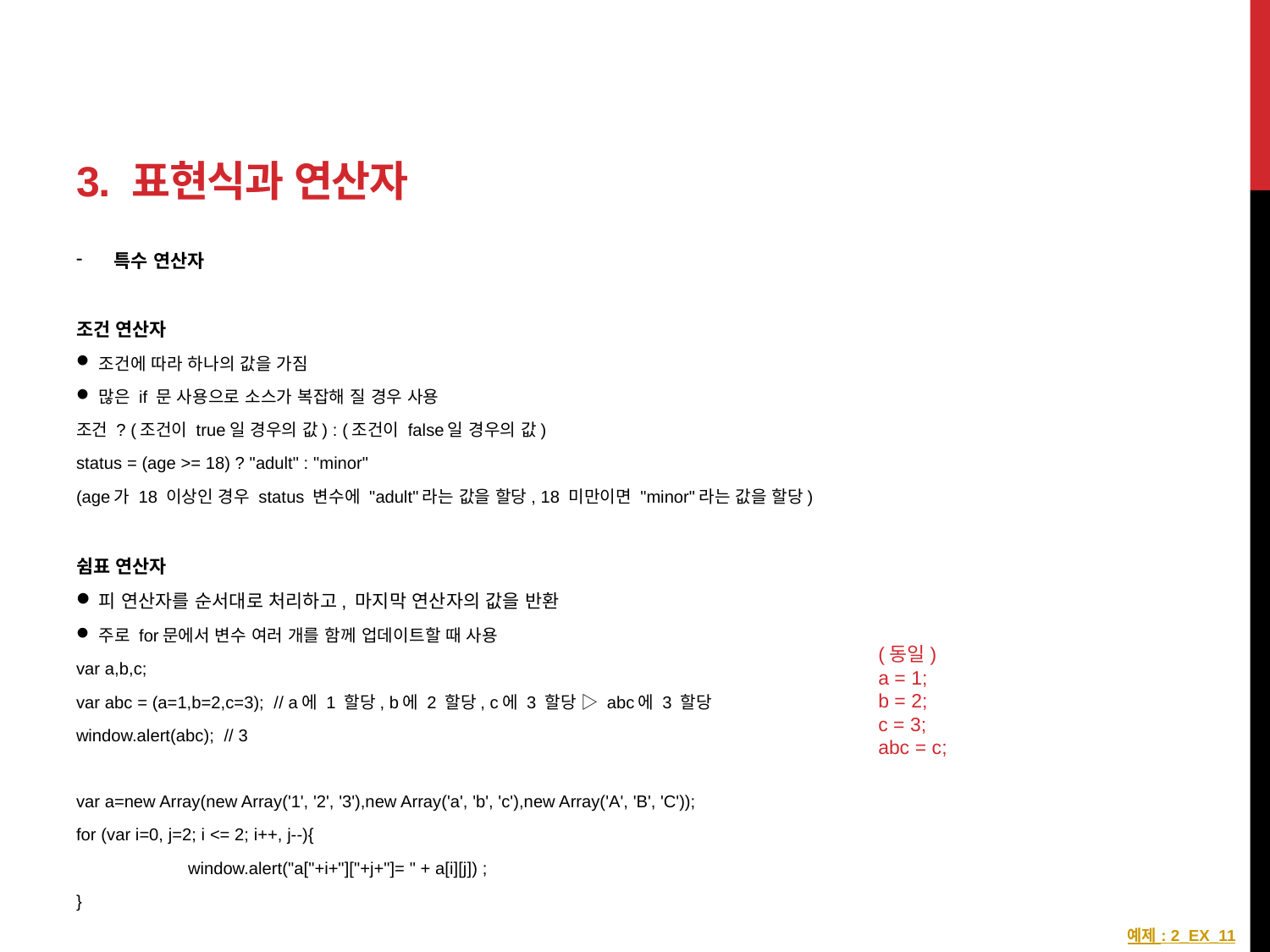

# 3. 표현식과 연산자

특수 연산자

조건 연산자
조건에 따라 하나의 값을 가짐
많은 if 문 사용으로 소스가 복잡해 질 경우 사용
조건 ? (조건이 true일 경우의 값) : (조건이 false일 경우의 값)
status = (age >= 18) ? "adult" : "minor"
(age가 18 이상인 경우 status 변수에 "adult"라는 값을 할당, 18 미만이면 "minor"라는 값을 할당)

쉼표 연산자
피 연산자를 순서대로 처리하고, 마지막 연산자의 값을 반환
주로 for문에서 변수 여러 개를 함께 업데이트할 때 사용
var a,b,c;
var abc = (a=1,b=2,c=3);  // a에 1 할당, b에 2 할당, c에 3 할당 ▷ abc에 3 할당
window.alert(abc);  // 3

var a=new Array(new Array('1', '2', '3'),new Array('a', 'b', 'c'),new Array('A', 'B', 'C'));
for (var i=0, j=2; i <= 2; i++, j--){
	window.alert("a["+i+"]["+j+"]= " + a[i][j]) ;
}
(동일)
a = 1;
b = 2;
c = 3;
abc = c;
예제 : 2_EX_11